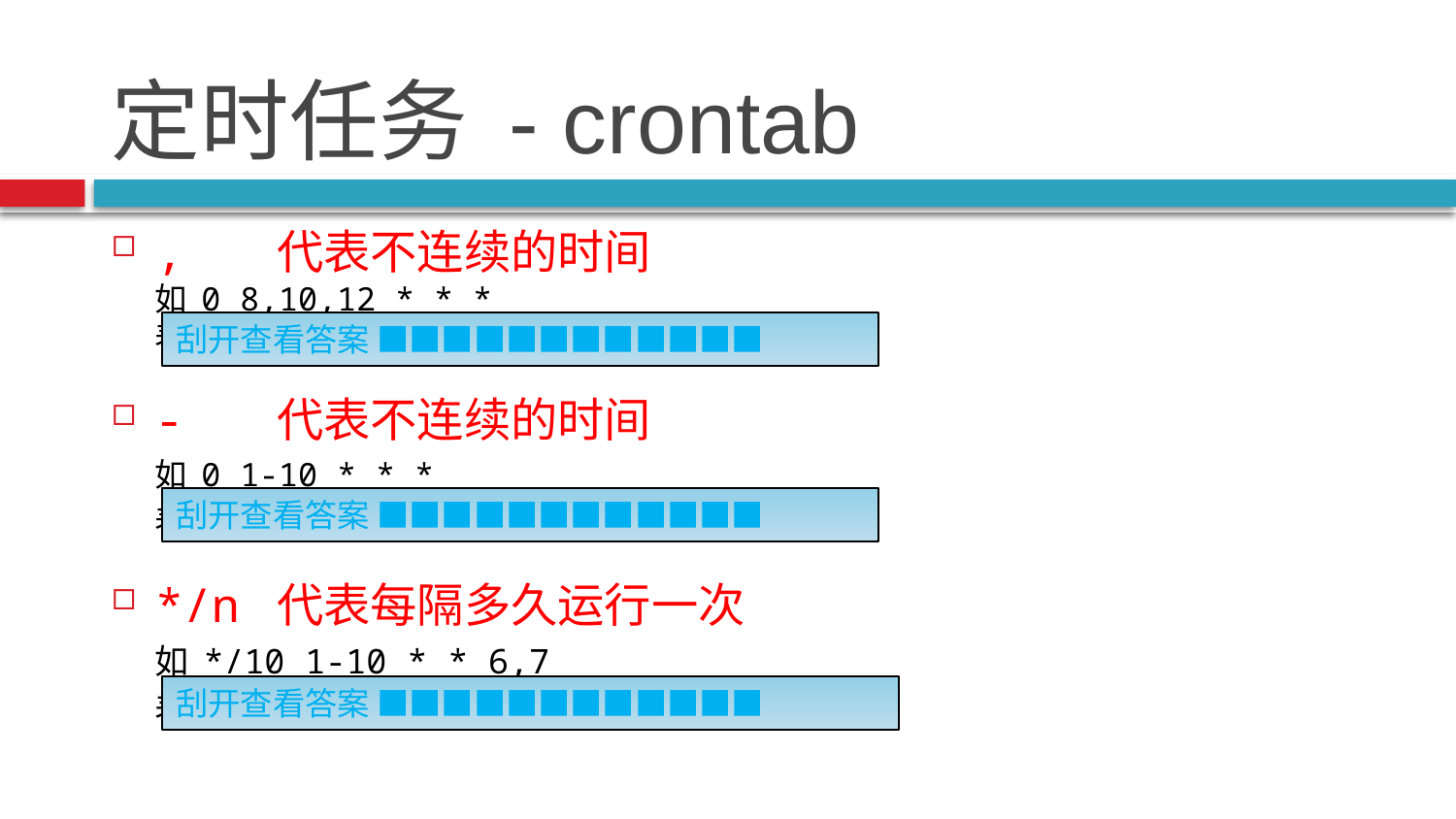

# 定时任务 - crontab
,   代表不连续的时间
如 0 8,10,12 * * *
表示 8,10,12 点整运行，一共运行 3 次
-   代表不连续的时间
如 0 1-10 * * *
表示 1,2,3..10 点运行
*/n 代表每隔多久运行一次
如 */10 1-10 * * 6,7
表示 星期6,7的1-10点每 10 分钟运行一次
刮开查看答案 ■■■■■■■■■■■■
刮开查看答案 ■■■■■■■■■■■■
刮开查看答案 ■■■■■■■■■■■■